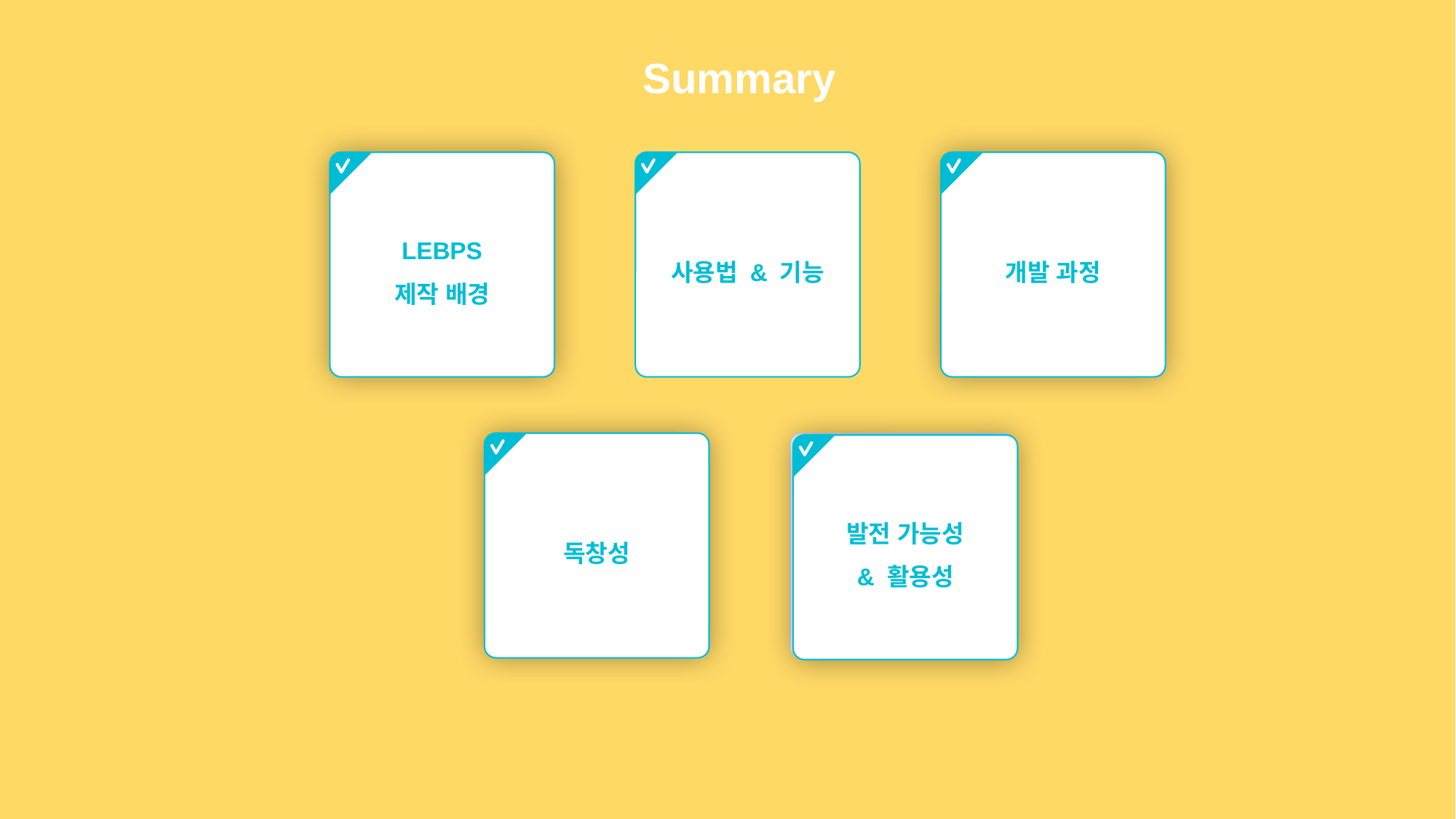

Summary
CONTENTS
01
CONTENTS
01
LEBPS
제작 배경

사용법 & 기능
사용법 & 기능

개발과정
CONTENTS
01
CONTENTS
01
개발 과정

차별성 & 독창성
CONTENTS
01
CONTENTS
01
독창성

발전 가능성
CONTENTS
01
CONTENTS
01
발전 가능성
& 활용성